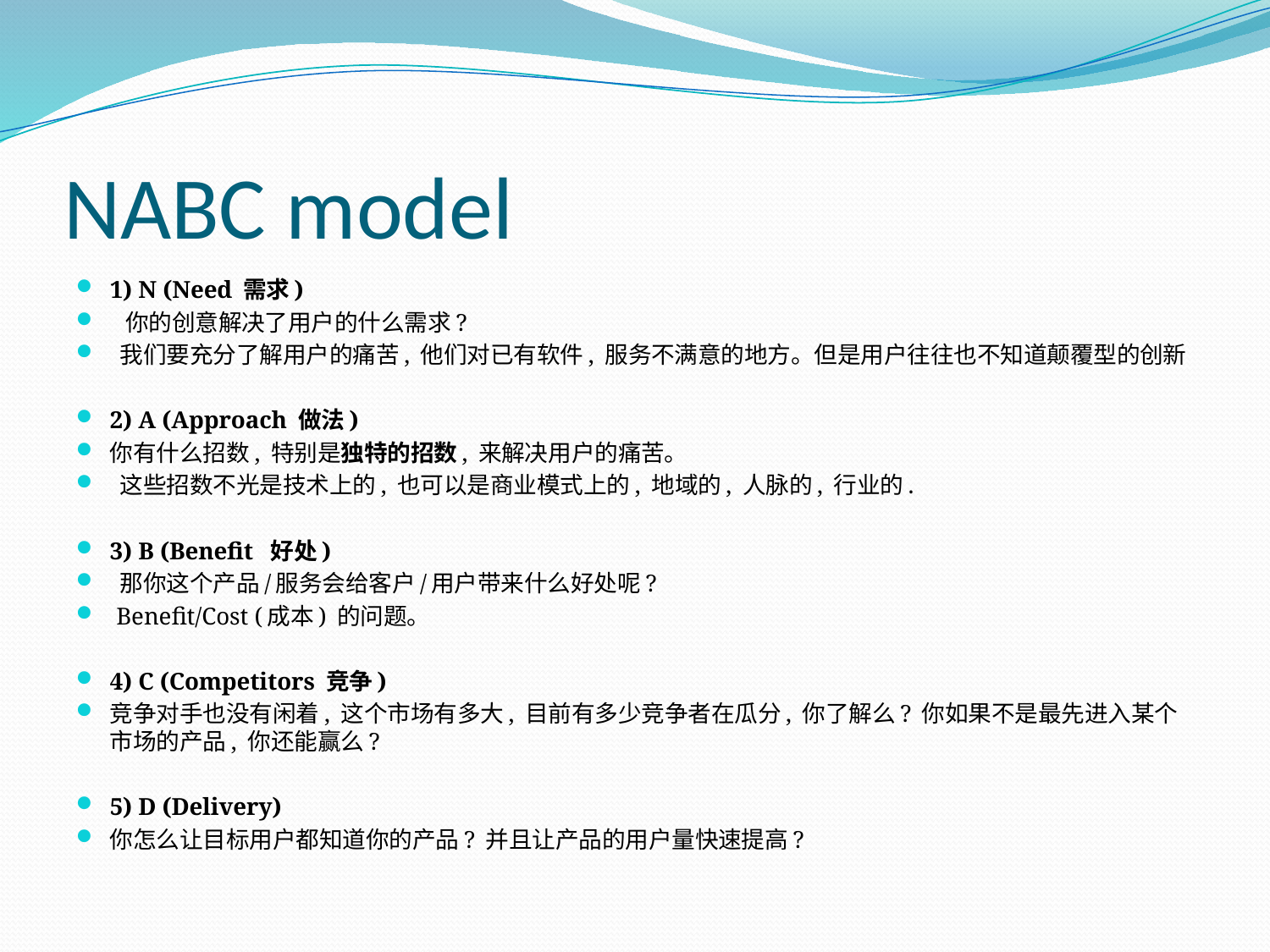

# NABC model
1) N (Need 需求)
  你的创意解决了用户的什么需求?
 我们要充分了解用户的痛苦, 他们对已有软件, 服务不满意的地方。但是用户往往也不知道颠覆型的创新

2) A (Approach 做法)
你有什么招数, 特别是独特的招数, 来解决用户的痛苦。
 这些招数不光是技术上的, 也可以是商业模式上的, 地域的, 人脉的, 行业的.

3) B (Benefit  好处)
 那你这个产品/服务会给客户/用户带来什么好处呢?
 Benefit/Cost (成本) 的问题。

4) C (Competitors 竞争)
竞争对手也没有闲着, 这个市场有多大, 目前有多少竞争者在瓜分, 你了解么? 你如果不是最先进入某个市场的产品, 你还能赢么?

5) D (Delivery)
你怎么让目标用户都知道你的产品? 并且让产品的用户量快速提高?